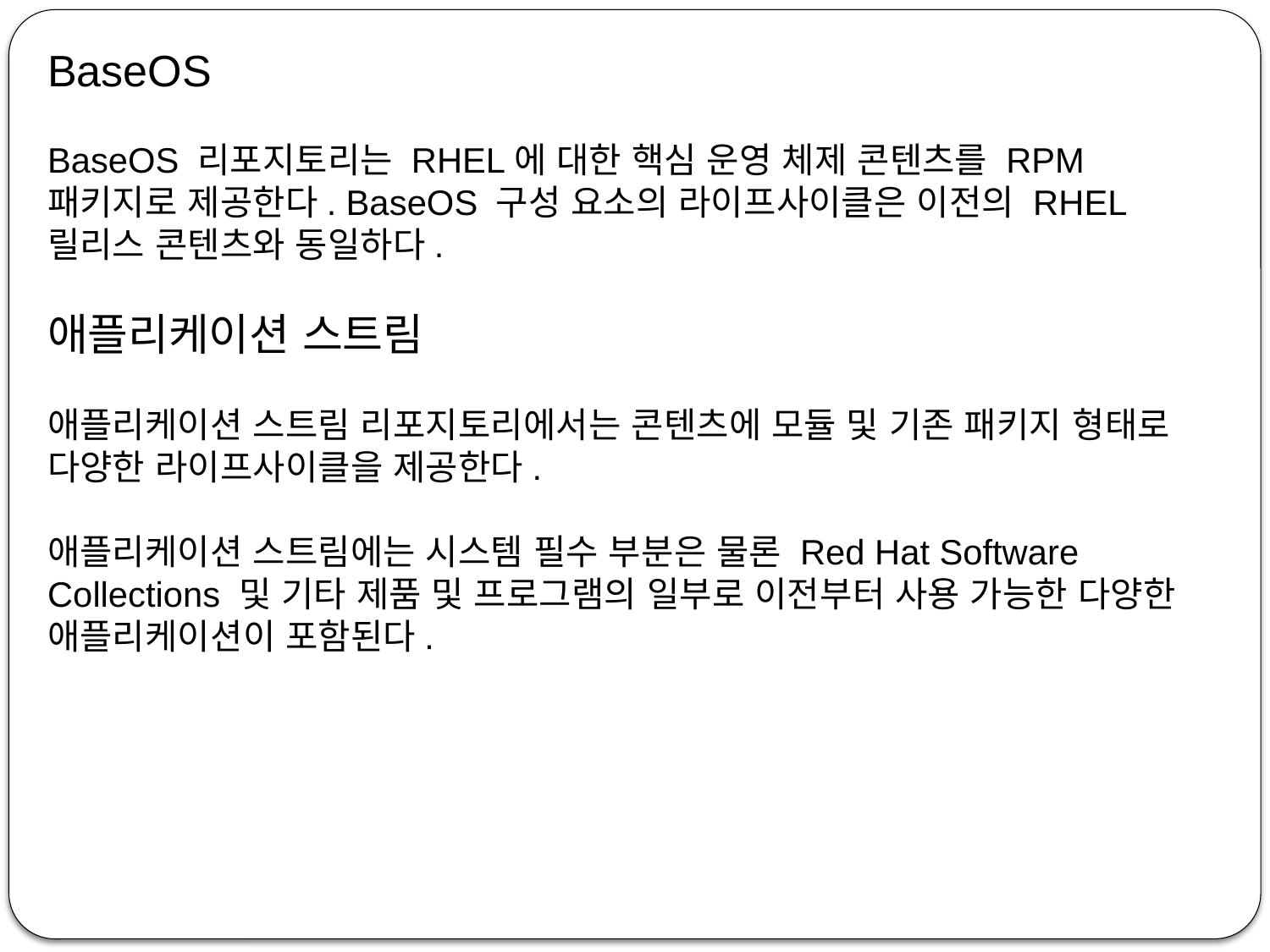

BaseOS

BaseOS 리포지토리는 RHEL에 대한 핵심 운영 체제 콘텐츠를 RPM 패키지로 제공한다. BaseOS 구성 요소의 라이프사이클은 이전의 RHEL 릴리스 콘텐츠와 동일하다.

애플리케이션 스트림

애플리케이션 스트림 리포지토리에서는 콘텐츠에 모듈 및 기존 패키지 형태로 다양한 라이프사이클을 제공한다.

애플리케이션 스트림에는 시스템 필수 부분은 물론 Red Hat Software Collections 및 기타 제품 및 프로그램의 일부로 이전부터 사용 가능한 다양한 애플리케이션이 포함된다.